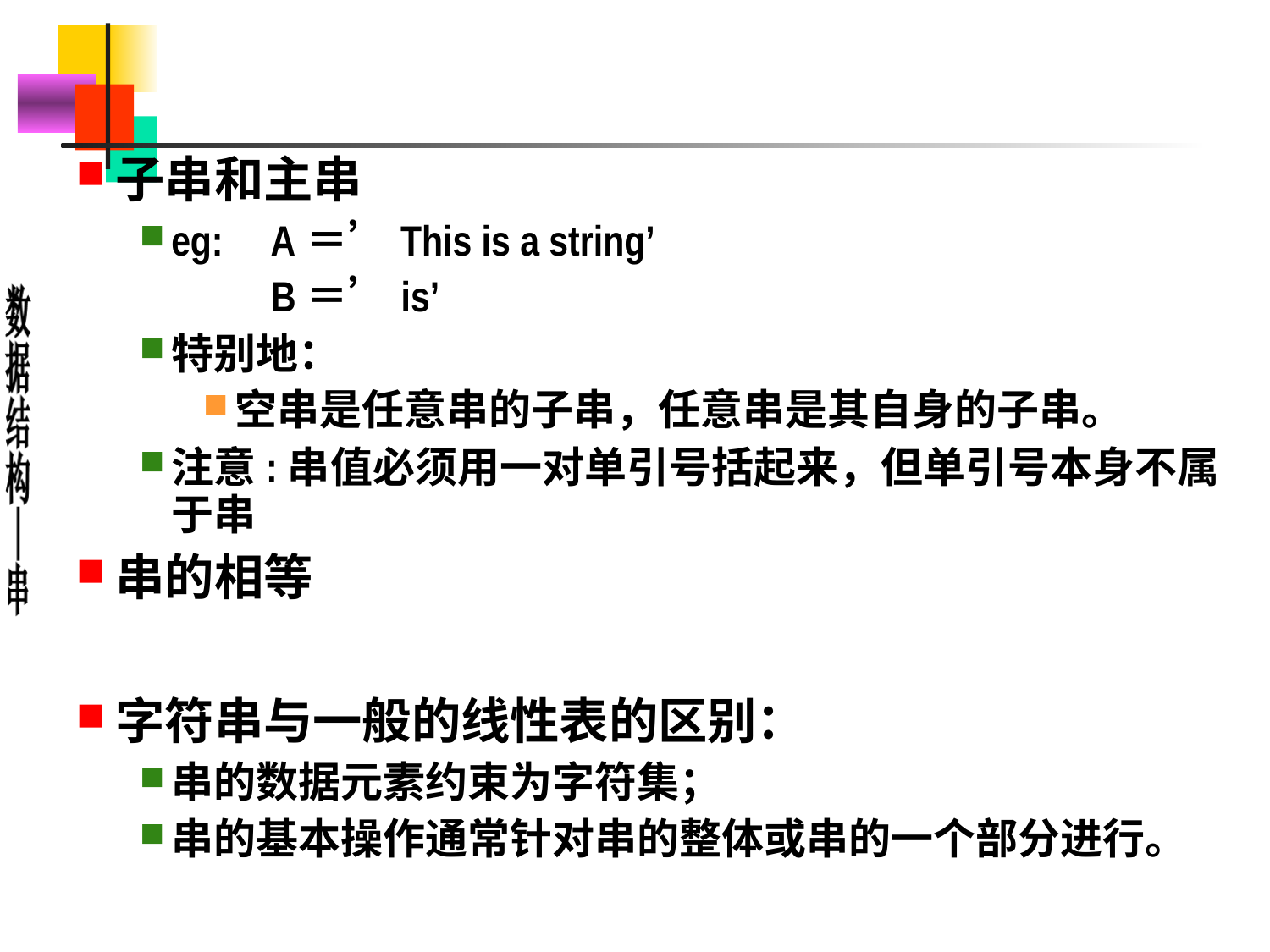

# 子串和主串
eg:     A＝’This is a string’
       B＝’is’
特别地：
空串是任意串的子串，任意串是其自身的子串。
注意:串值必须用一对单引号括起来，但单引号本身不属于串
串的相等

字符串与一般的线性表的区别：
串的数据元素约束为字符集；
串的基本操作通常针对串的整体或串的一个部分进行。